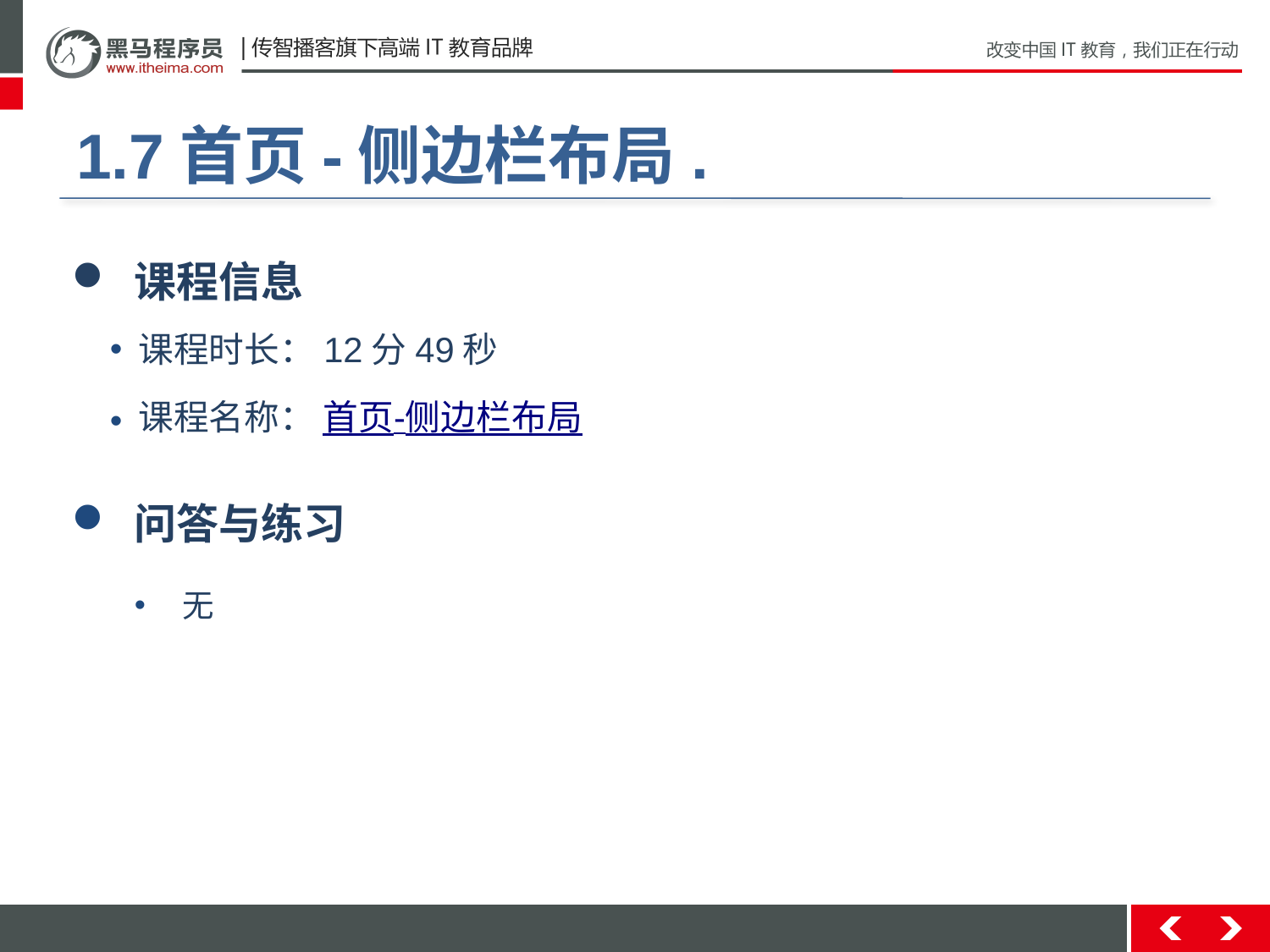

#
1.7首页-侧边栏布局.
 课程信息
 课程时长：12分49秒
 课程名称： 首页-侧边栏布局
 问答与练习
无